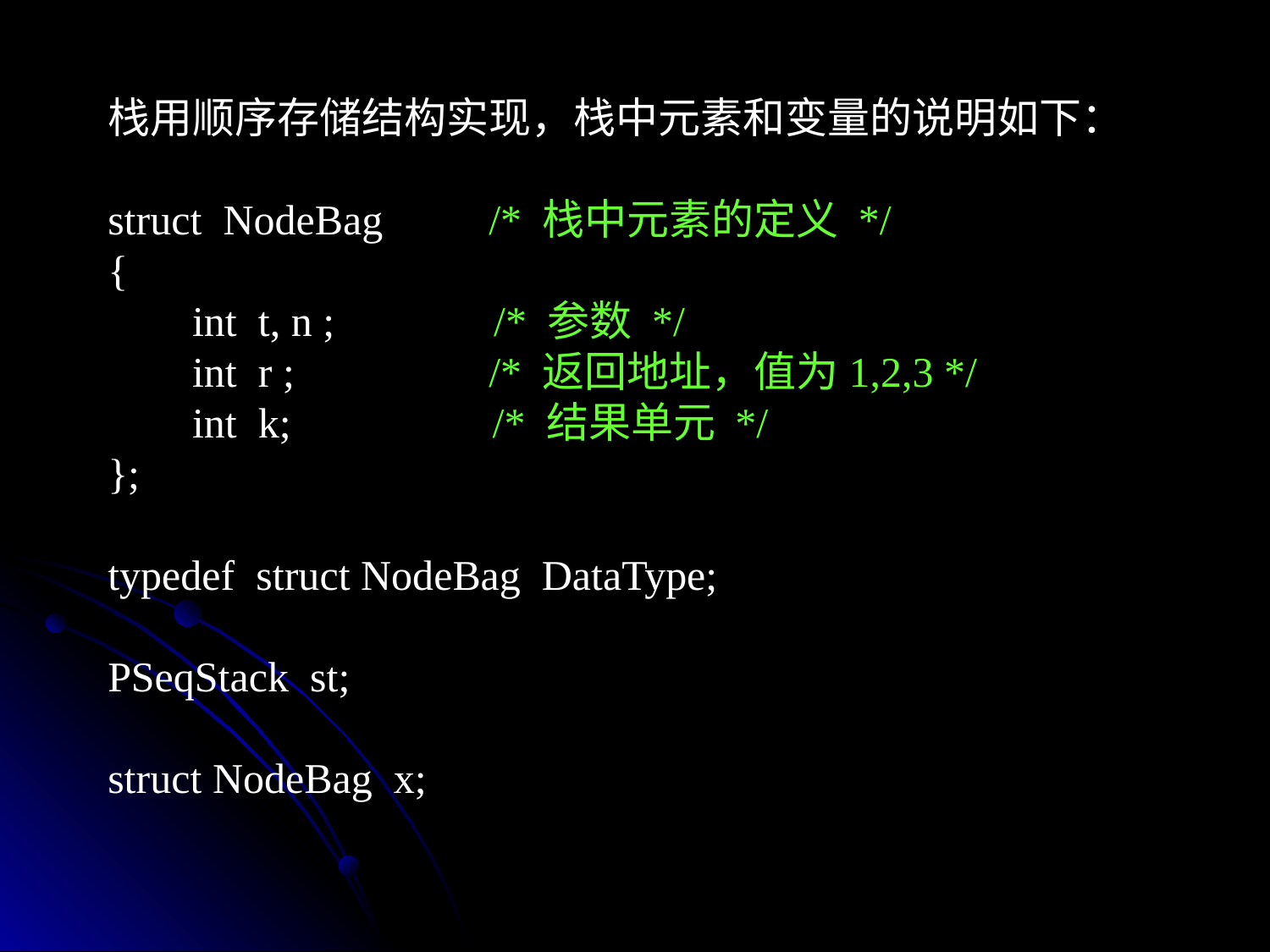

栈用顺序存储结构实现，栈中元素和变量的说明如下：

struct  NodeBag 	/* 栈中元素的定义 */
{
        int  t, n ;               /* 参数 */
        int  r ;  		/* 返回地址，值为1,2,3 */
        int  k;                   /* 结果单元 */
};

typedef  struct NodeBag  DataType;

PSeqStack  st;

struct NodeBag  x;